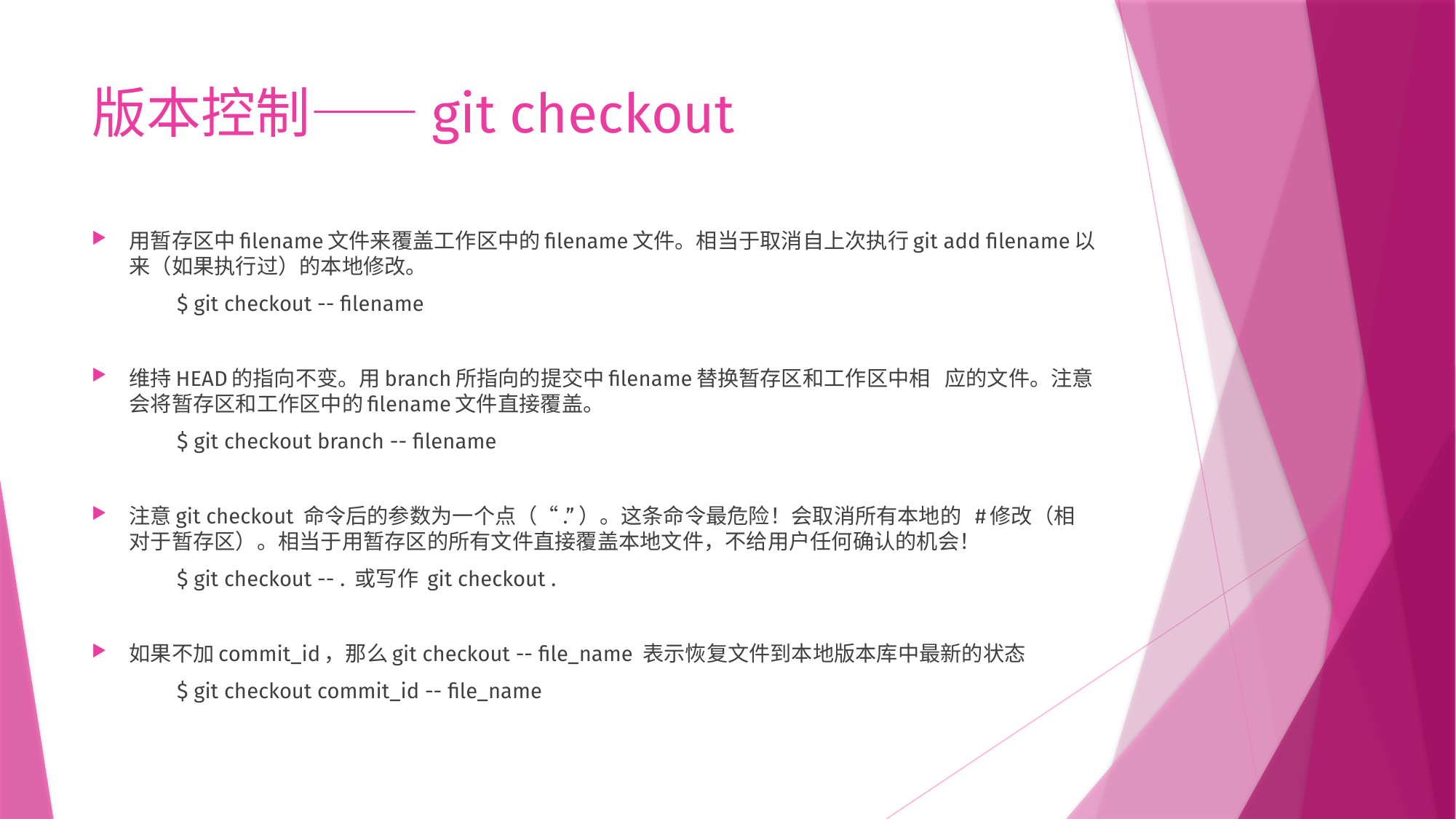

# 版本控制——git checkout

用暂存区中filename文件来覆盖工作区中的filename文件。相当于取消自上次执行git add filename以来（如果执行过）的本地修改。
	$ git checkout -- filename

维持HEAD的指向不变。用branch所指向的提交中filename替换暂存区和工作区中相   应的文件。注意会将暂存区和工作区中的filename文件直接覆盖。
	$ git checkout branch -- filename

注意git checkout 命令后的参数为一个点（“.”）。这条命令最危险！会取消所有本地的  #修改（相对于暂存区）。相当于用暂存区的所有文件直接覆盖本地文件，不给用户任何确认的机会！
	$ git checkout -- . 或写作 git checkout .

如果不加commit_id，那么git checkout -- file_name 表示恢复文件到本地版本库中最新的状态
	$ git checkout commit_id -- file_name